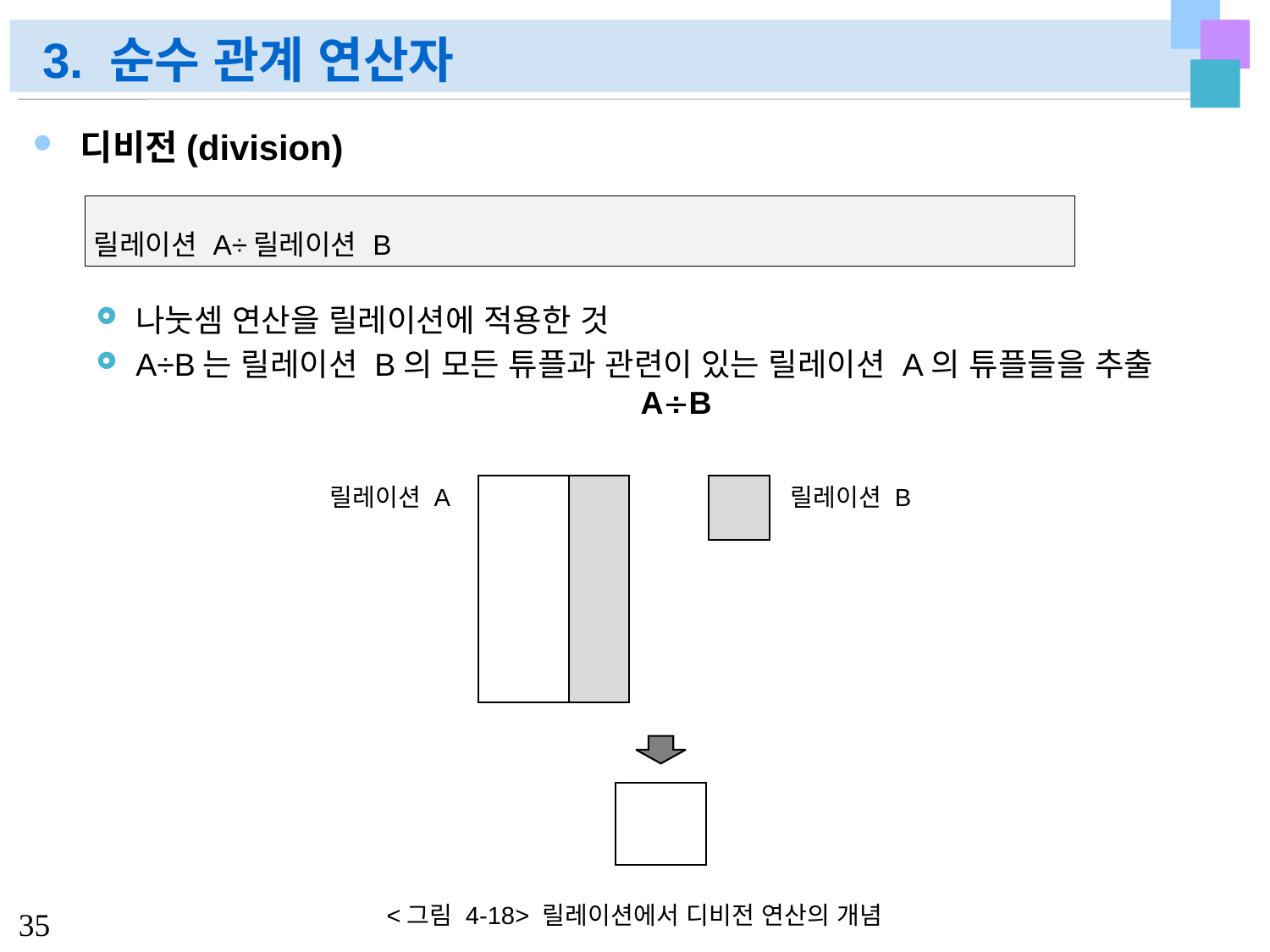

# 3. 순수 관계 연산자
디비전(division)

나눗셈 연산을 릴레이션에 적용한 것
A÷B는 릴레이션 B의 모든 튜플과 관련이 있는 릴레이션 A의 튜플들을 추출

| 릴레이션 A÷릴레이션 B |
| --- |
A÷B

릴레이션 A
릴레이션 B

<그림 4-18> 릴레이션에서 디비전 연산의 개념